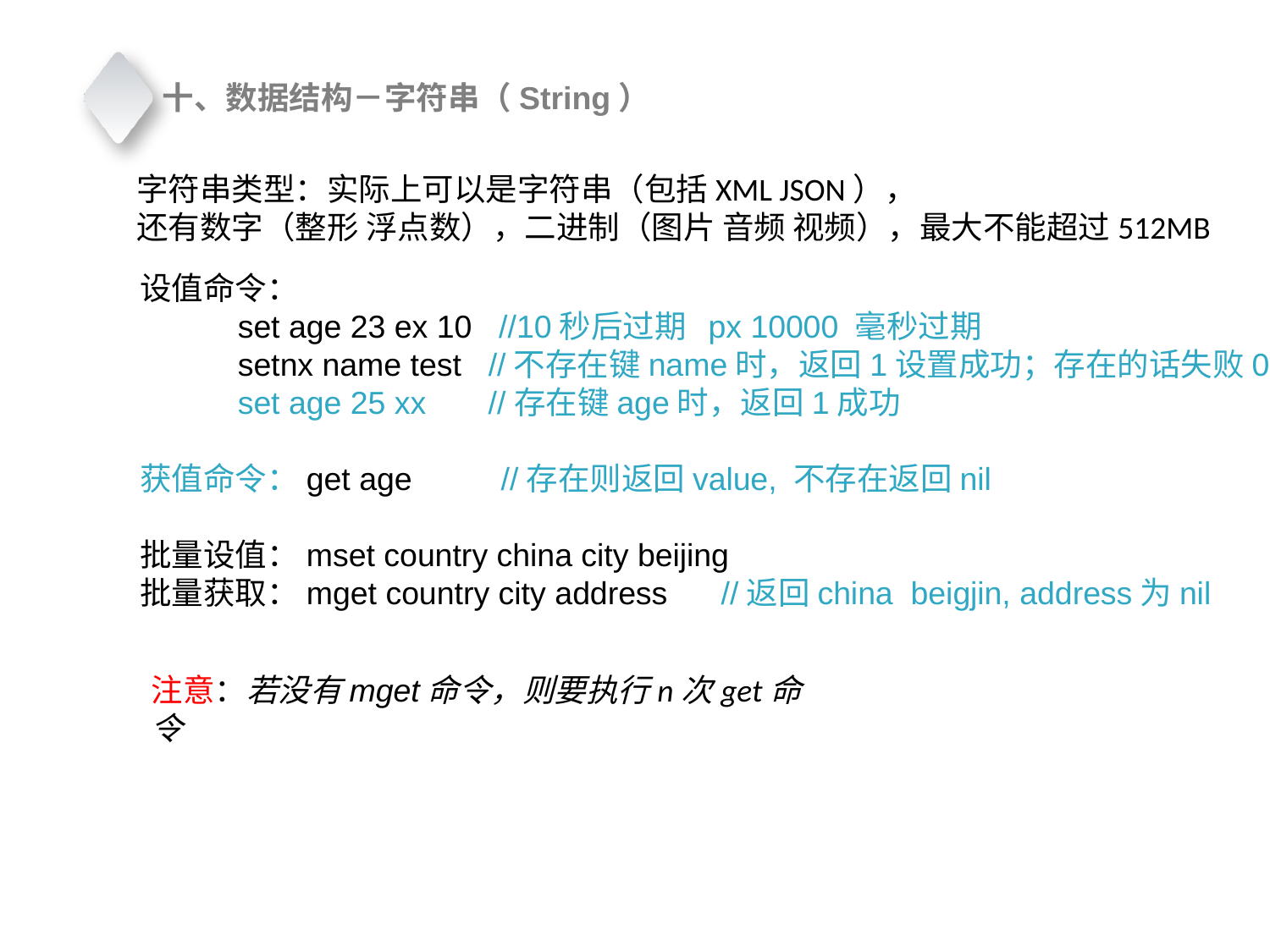

十、数据结构－字符串（String）
字符串类型：实际上可以是字符串（包括XML JSON），
还有数字（整形 浮点数），二进制（图片 音频 视频），最大不能超过512MB

设值命令：
           set age 23 ex 10   //10秒后过期  px 10000 毫秒过期           setnx name test   //不存在键name时，返回1设置成功；存在的话失败0           set age 25 xx       //存在键age时，返回1成功获值命令：get age          //存在则返回value, 不存在返回nil

批量设值：mset country china city beijing
批量获取：mget country city address      //返回china  beigjin, address为nil
注意：若没有mget命令，则要执行n次get命令